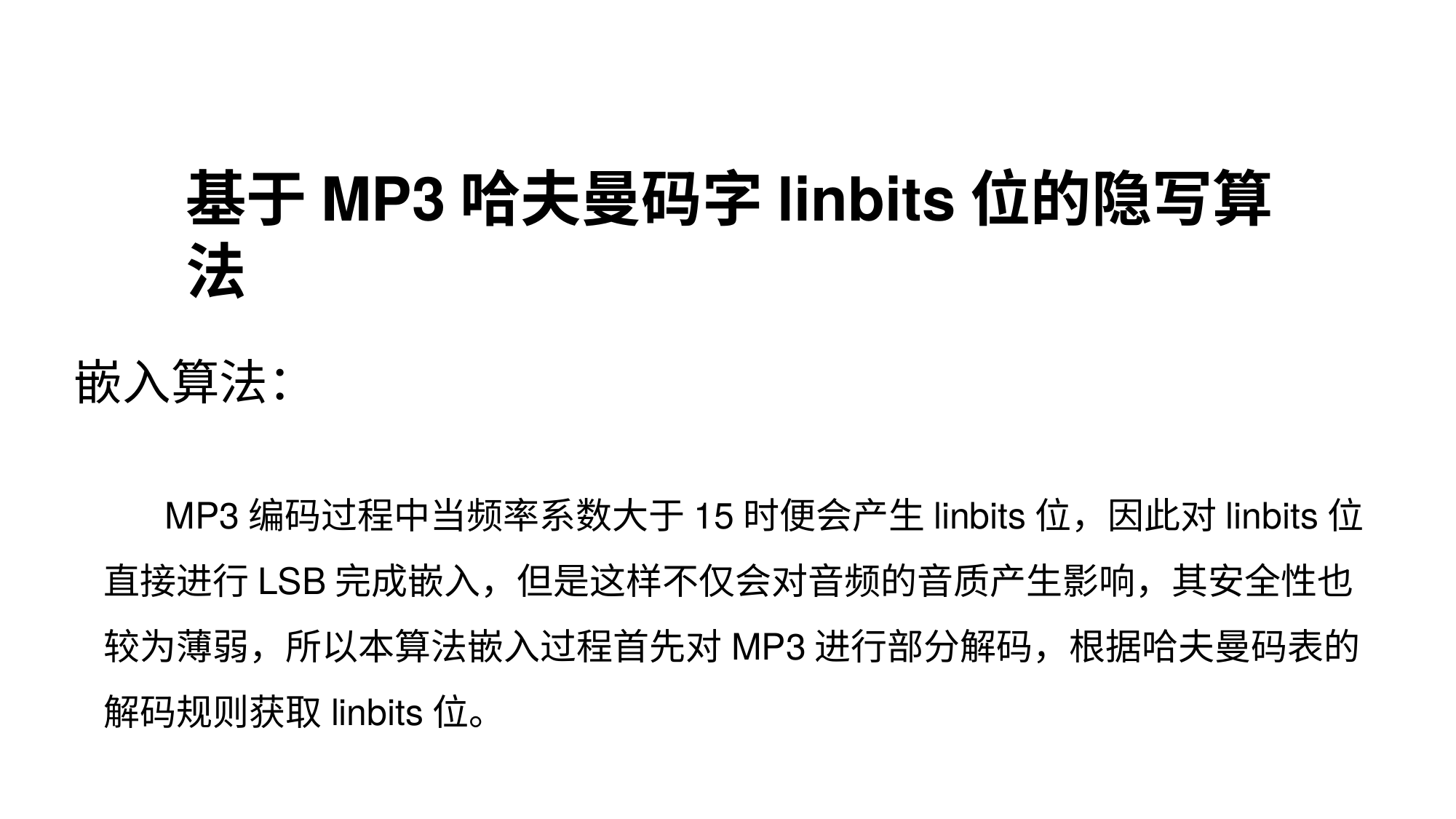

基于MP3哈夫曼码字linbits位的隐写算法
嵌入算法：
      MP3编码过程中当频率系数大于15时便会产生linbits位，因此对linbits位直接进行LSB完成嵌入，但是这样不仅会对音频的音质产生影响，其安全性也较为薄弱，所以本算法嵌入过程首先对MP3进行部分解码，根据哈夫曼码表的解码规则获取linbits位。